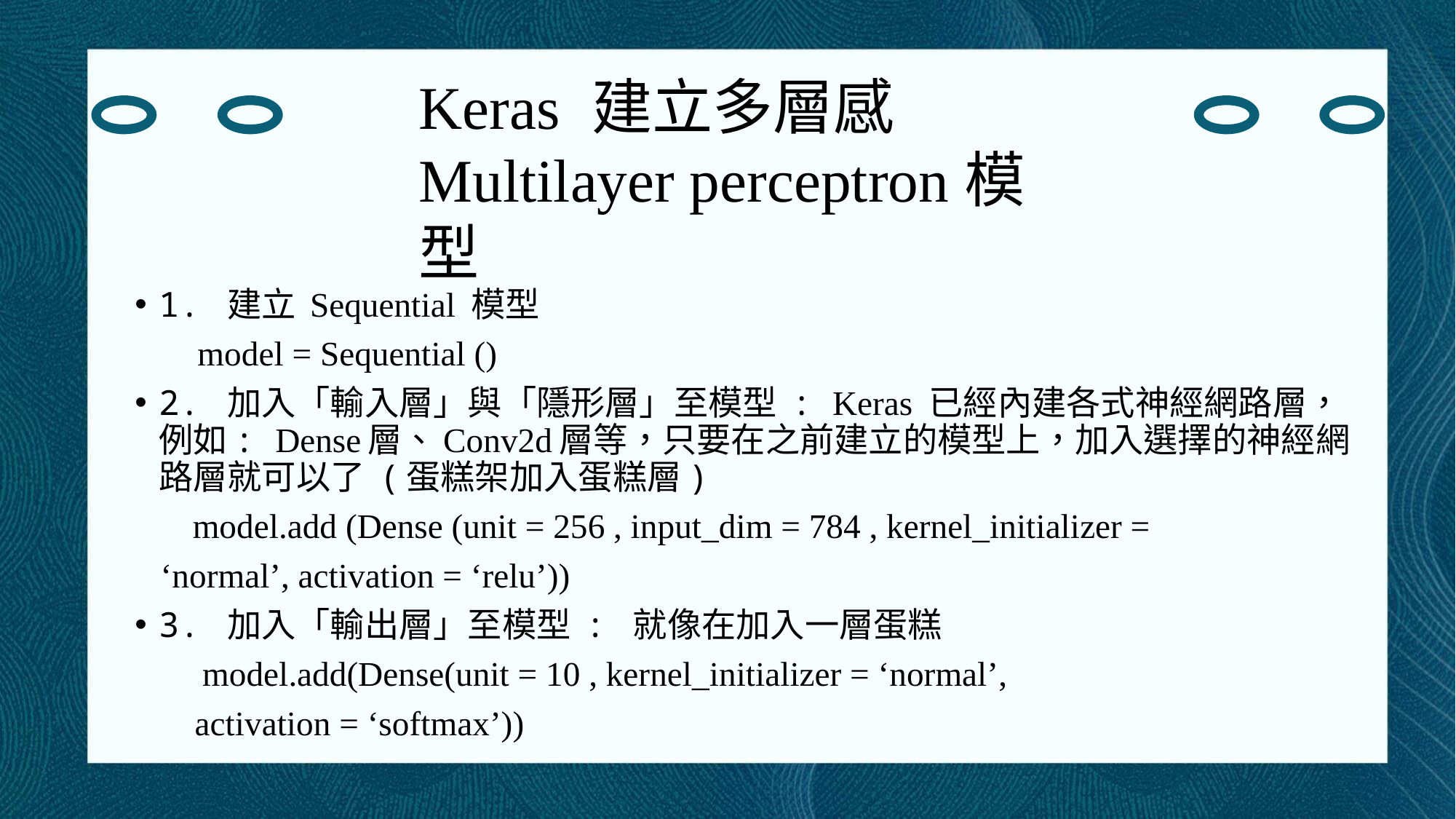

Keras 建立多層感
Multilayer perceptron模型

1. 建立 Sequential 模型
        model = Sequential ()
2. 加入「輸入層」與「隱形層」至模型 : Keras 已經內建各式神經網路層，例如: Dense層、Conv2d層等，只要在之前建立的模型上，加入選擇的神經網路層就可以了 (蛋糕架加入蛋糕層)
      model.add (Dense (unit = 256 , input_dim = 784 , kernel_initializer =
   ‘normal’, activation = ‘relu’))
3. 加入「輸出層」至模型 : 就像在加入一層蛋糕
       model.add(Dense(unit = 10 , kernel_initializer = ‘normal’,
       activation = ‘softmax’))